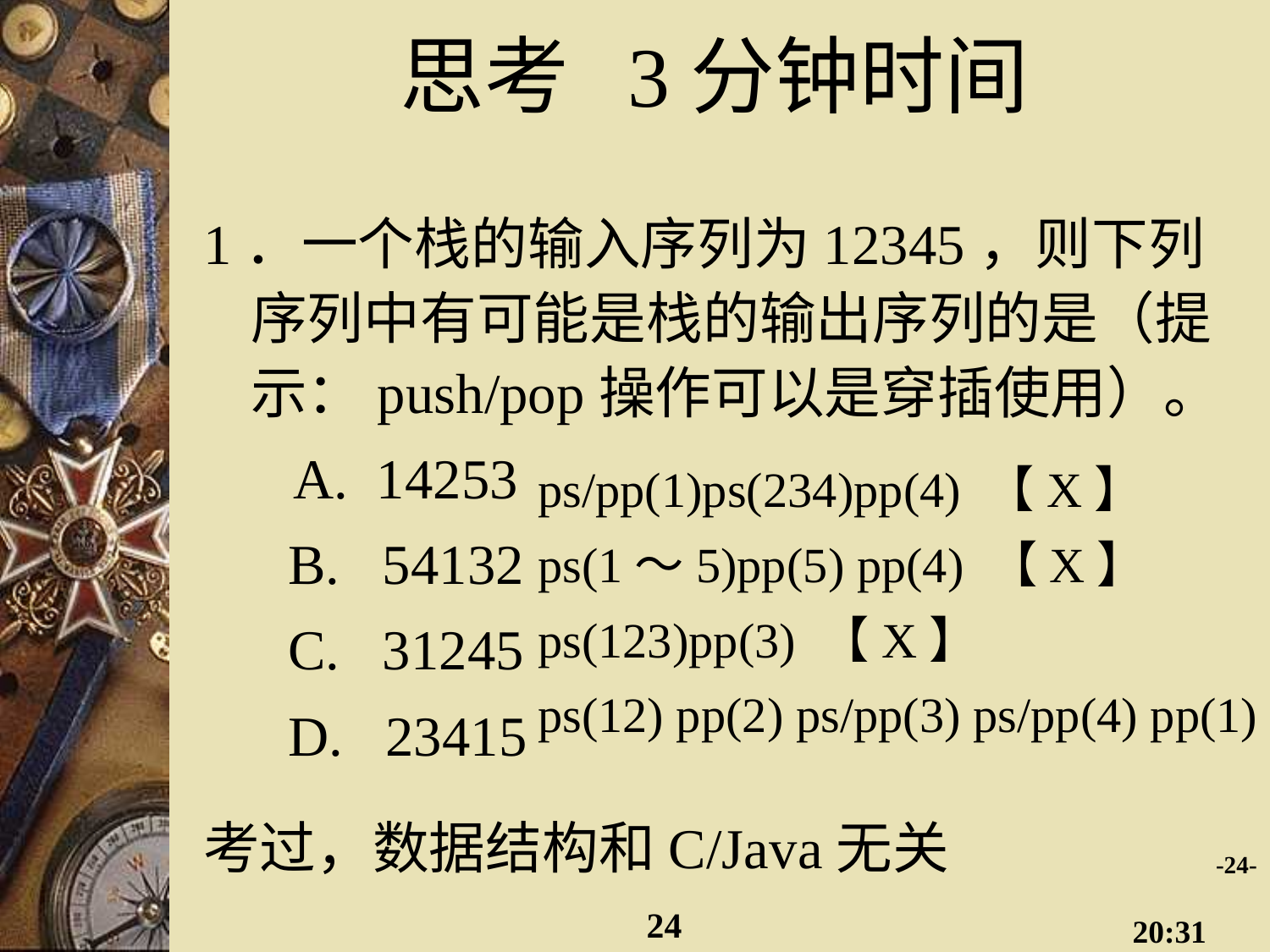

# 思考  3分钟时间
1．一个栈的输入序列为12345，则下列序列中有可能是栈的输出序列的是（提示：push/pop操作可以是穿插使用）。
   	   A.  14253
      B.   54132
      C.   31245
      D.   23415

考过，数据结构和C/Java无关
ps/pp(1)ps(234)pp(4) 【X】
ps(1～5)pp(5) pp(4) 【X】
ps(123)pp(3) 【X】
ps(12) pp(2) ps/pp(3) ps/pp(4) pp(1)

-24-